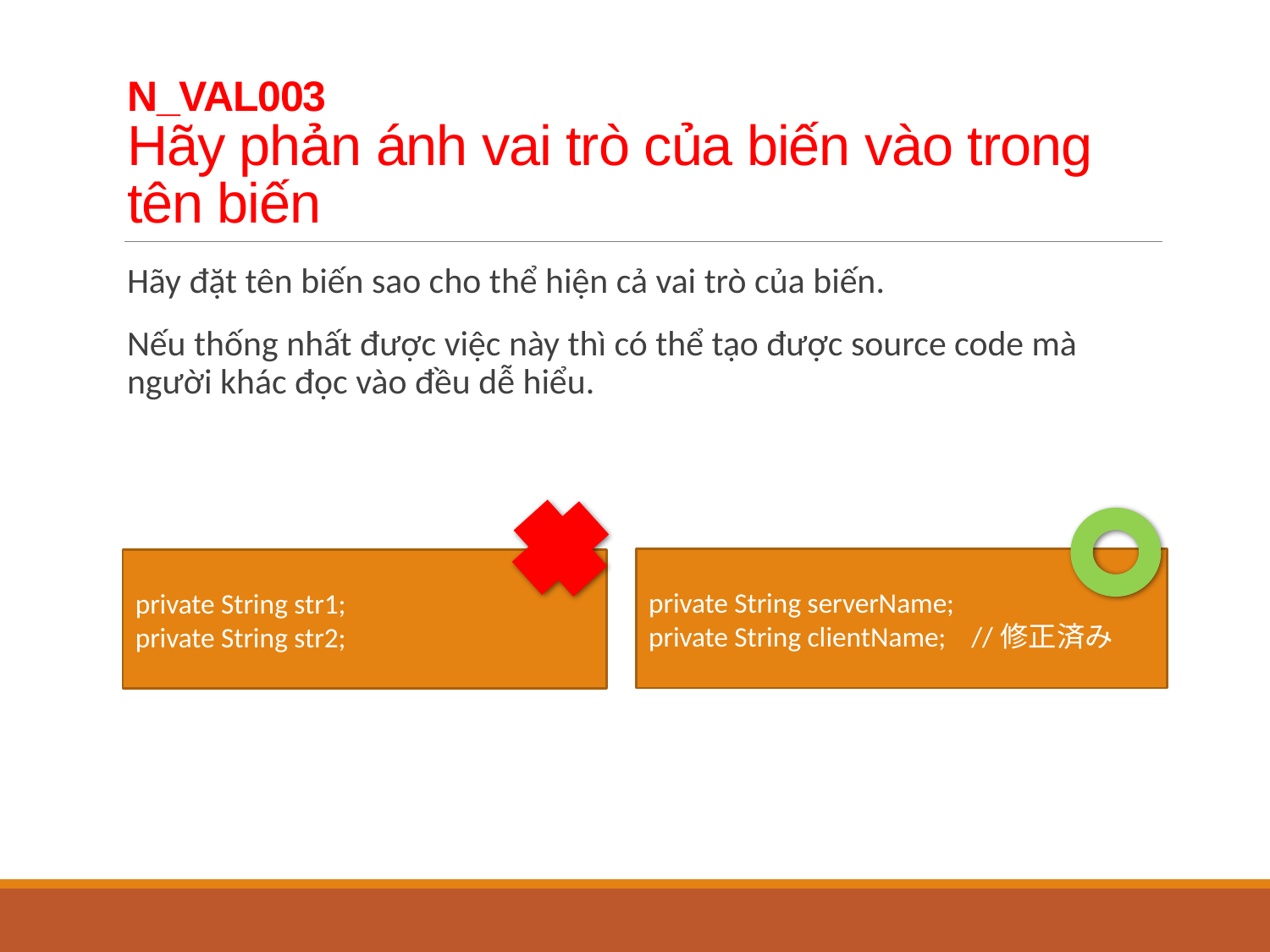

# N_VAL003 Hãy phản ánh vai trò của biến vào trong tên biến
Hãy đặt tên biến sao cho thể hiện cả vai trò của biến.
Nếu thống nhất được việc này thì có thể tạo được source code mà người khác đọc vào đều dễ hiểu.

private String serverName;
private String clientName;    //修正済み
private String str1;
private String str2;